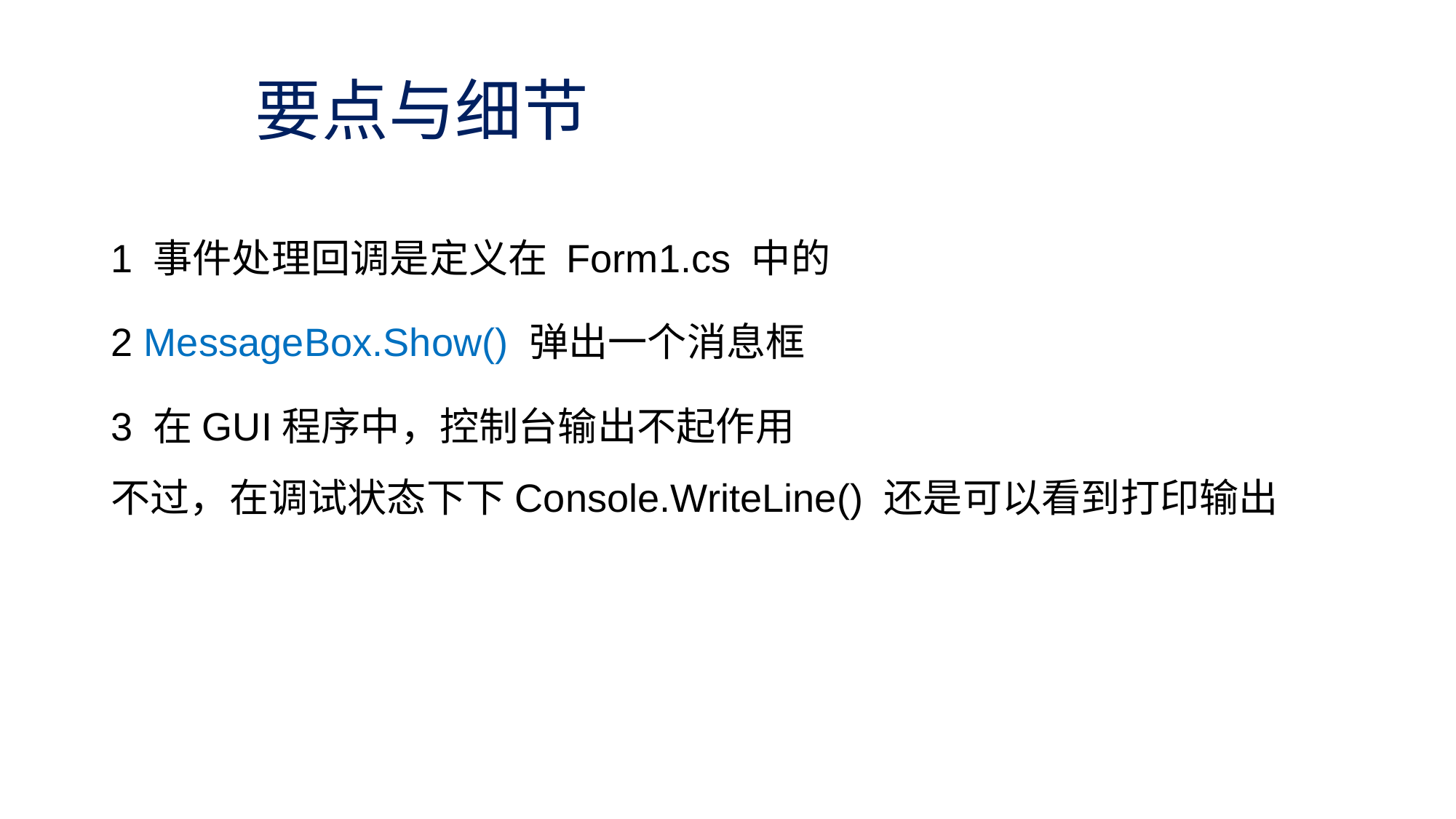

# 要点与细节
1 事件处理回调是定义在 Form1.cs 中的
2 MessageBox.Show() 弹出一个消息框
3 在GUI程序中，控制台输出不起作用
不过，在调试状态下下Console.WriteLine() 还是可以看到打印输出